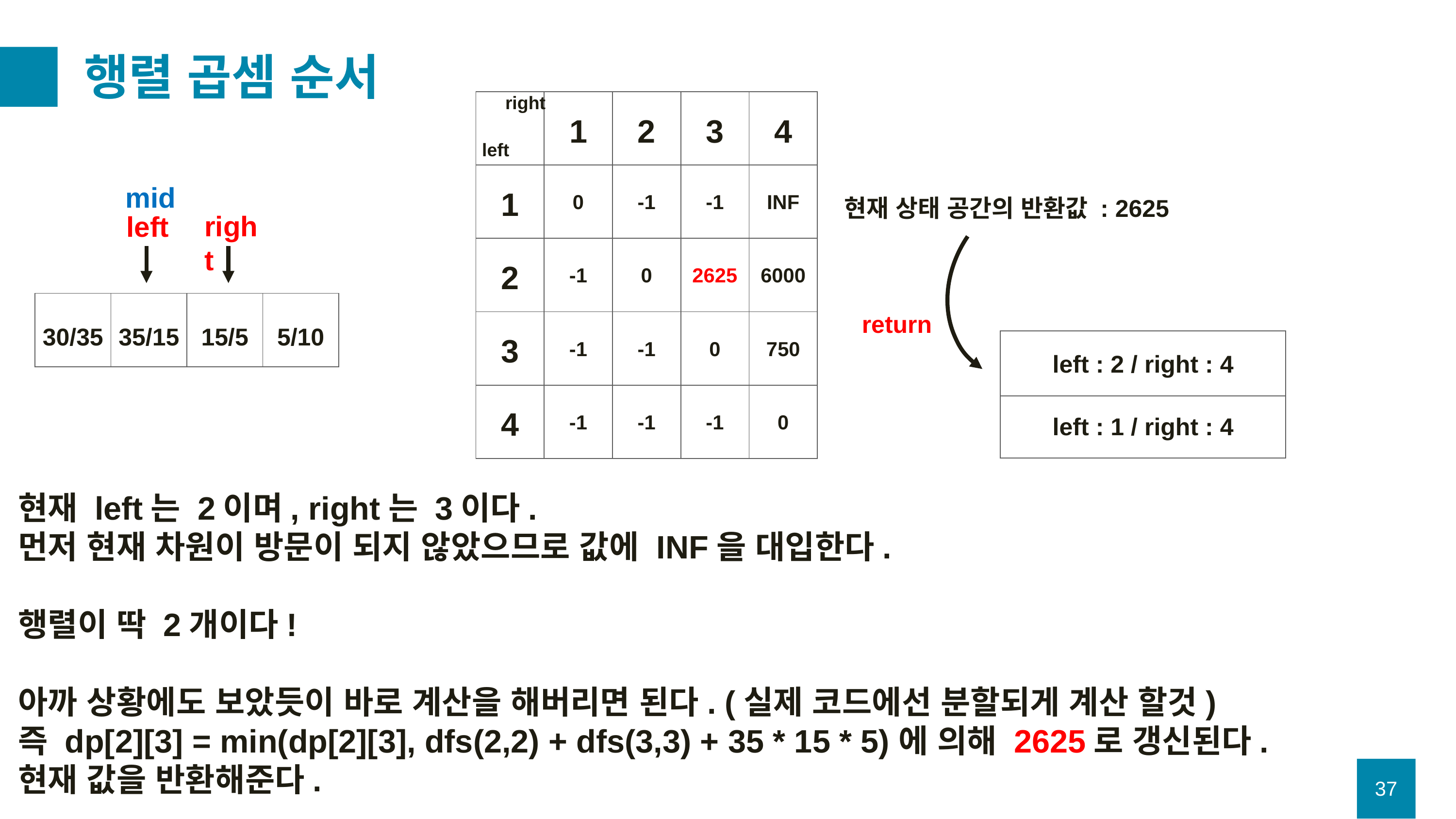

# 행렬 곱셈 순서
right
|  | 1 | 2 | 3 | 4 |
| --- | --- | --- | --- | --- |
| 1 | 0 | -1 | -1 | INF |
| 2 | -1 | 0 | 2625 | 6000 |
| 3 | -1 | -1 | 0 | 750 |
| 4 | -1 | -1 | -1 | 0 |
left
mid

현재 상태 공간의 반환값 : 2625
right
left
| 30/35 | 35/15 | 15/5 | 5/10 |
| --- | --- | --- | --- |
return
left : 2 / right : 4
left : 1 / right : 4
현재 left는 2이며, right는 3이다.
먼저 현재 차원이 방문이 되지 않았으므로 값에 INF을 대입한다.

행렬이 딱 2개이다!

아까 상황에도 보았듯이 바로 계산을 해버리면 된다. (실제 코드에선 분할되게 계산 할것)
즉 dp[2][3] = min(dp[2][3], dfs(2,2) + dfs(3,3) + 35 * 15 * 5)에 의해 2625로 갱신된다.
현재 값을 반환해준다.
37